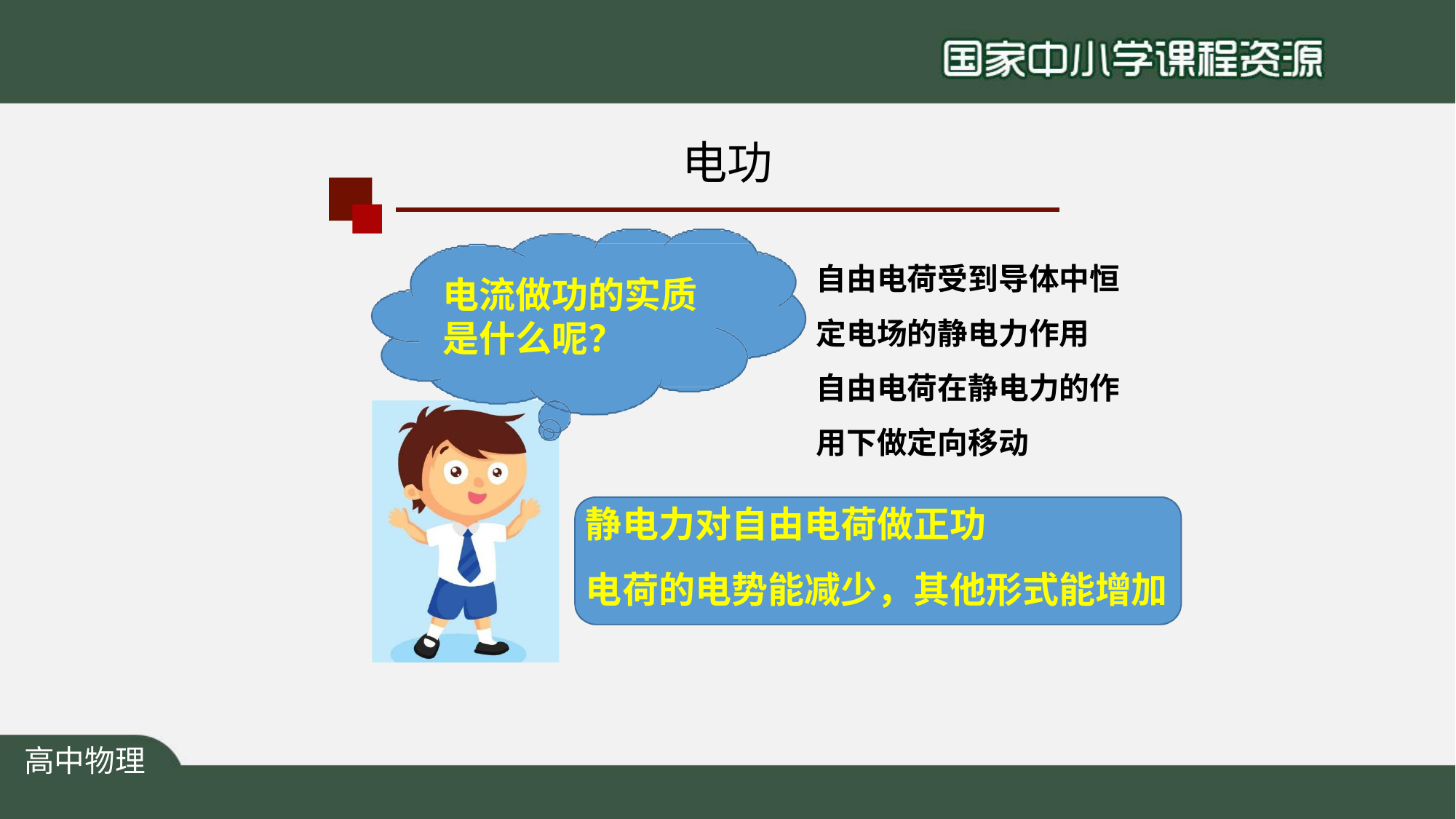

# 电功

自由电荷受到导体中恒 定电场的静电力作用 自由电荷在静电力的作 用下做定向移动
电流做功的实质 是什么呢？

静电力对自由电荷做正功
电荷的电势能减少，其他形式能增加

高中物理